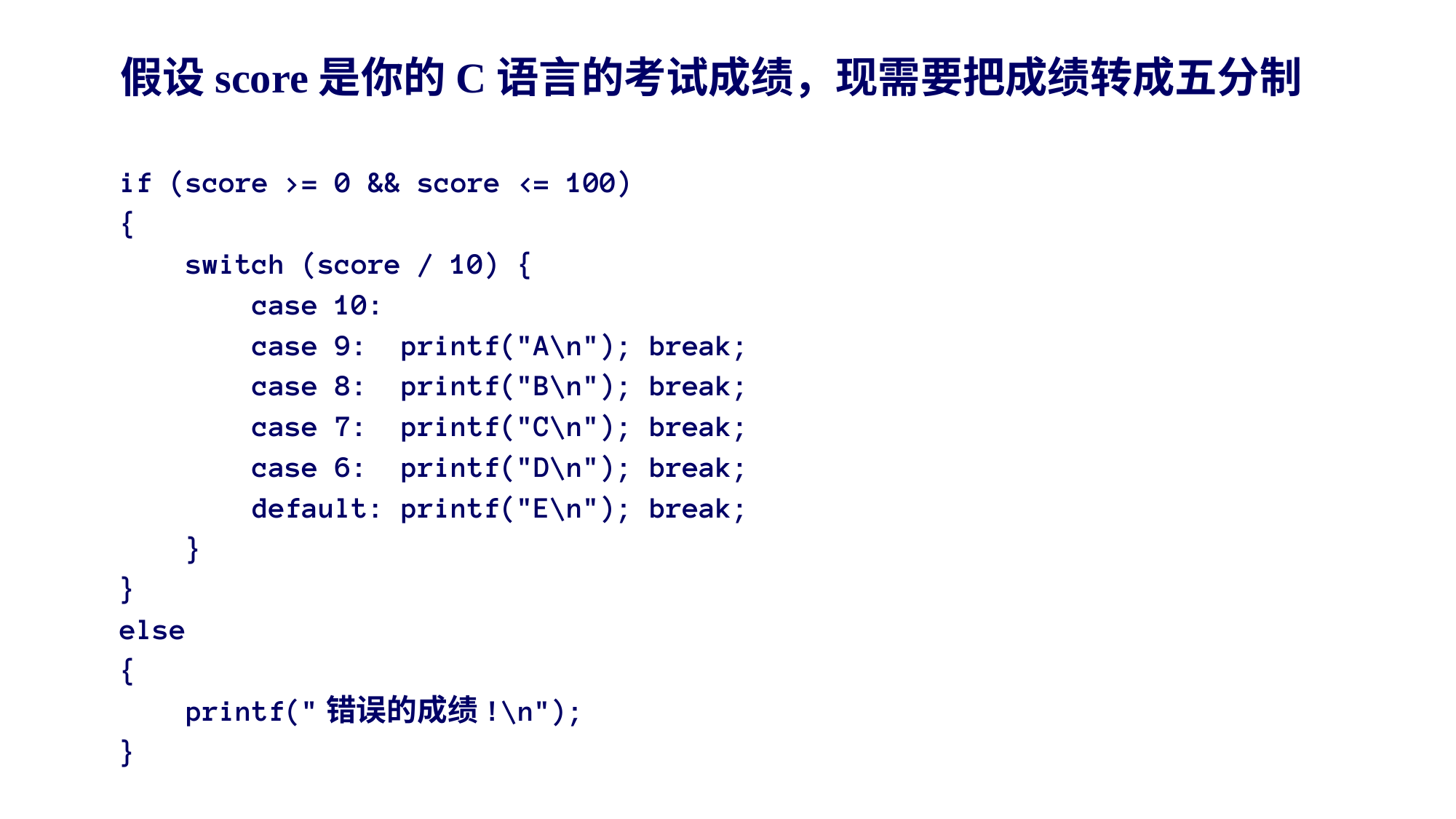

假设score是你的C语言的考试成绩，现需要把成绩转成五分制

if (score >= 0 && score <= 100)
{
    switch (score / 10) {
        case 10:
        case 9:  printf("A\n"); break;
        case 8:  printf("B\n"); break;
        case 7:  printf("C\n"); break;
        case 6:  printf("D\n"); break;
        default: printf("E\n"); break;
    }
}
else
{
    printf("错误的成绩!\n");
}